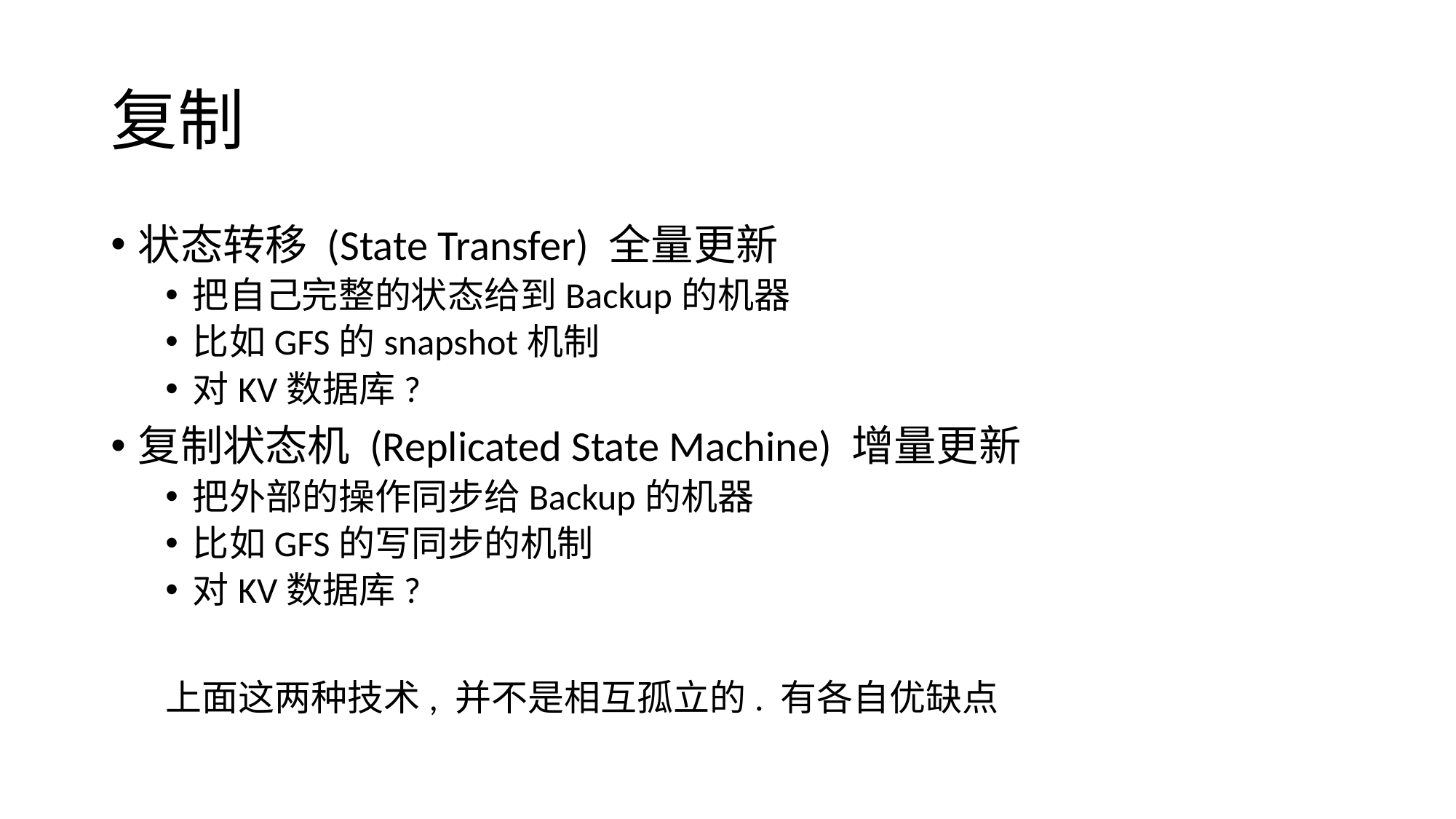

# 复制
状态转移 (State Transfer) 全量更新
把自己完整的状态给到Backup的机器
比如GFS的snapshot机制
对KV数据库?
复制状态机 (Replicated State Machine) 增量更新
把外部的操作同步给Backup的机器
比如GFS的写同步的机制
对KV数据库?

上面这两种技术, 并不是相互孤立的. 有各自优缺点